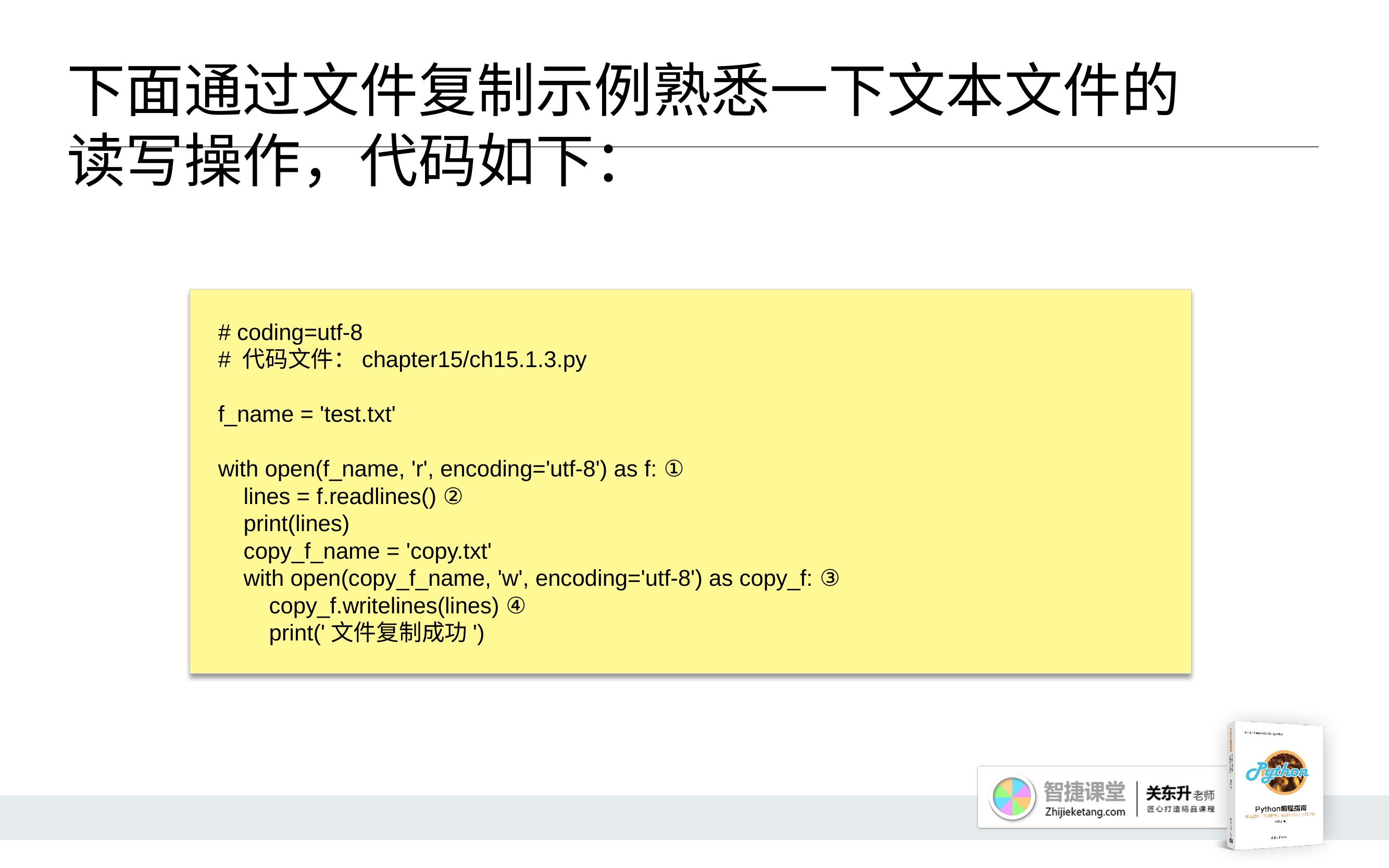

# 下面通过文件复制示例熟悉一下文本文件的读写操作，代码如下：
# coding=utf-8
# 代码文件：chapter15/ch15.1.3.py

f_name = 'test.txt'

with open(f_name, 'r', encoding='utf-8') as f: ①
    lines = f.readlines() ②
    print(lines)
    copy_f_name = 'copy.txt'
    with open(copy_f_name, 'w', encoding='utf-8') as copy_f: ③
        copy_f.writelines(lines) ④
        print('文件复制成功')